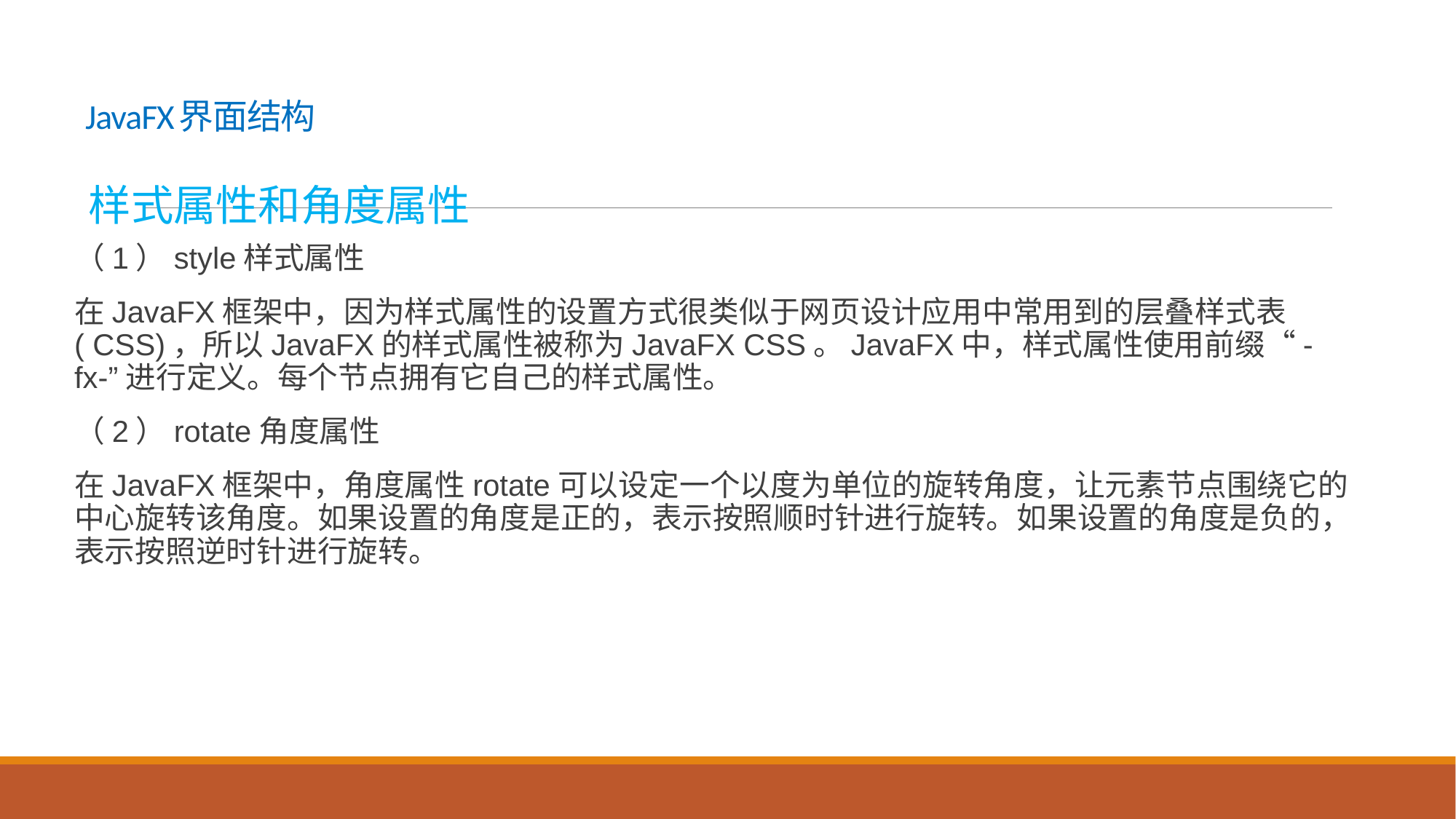

# JavaFX界面结构
样式属性和角度属性
（1）style样式属性
在JavaFX框架中，因为样式属性的设置方式很类似于网页设计应用中常用到的层叠样式表( CSS)，所以JavaFX的样式属性被称为JavaFX CSS。JavaFX中，样式属性使用前缀“-fx-”进行定义。每个节点拥有它自己的样式属性。
（2）rotate角度属性
在JavaFX框架中，角度属性rotate可以设定一个以度为单位的旋转角度，让元素节点围绕它的中心旋转该角度。如果设置的角度是正的，表示按照顺时针进行旋转。如果设置的角度是负的，表示按照逆时针进行旋转。